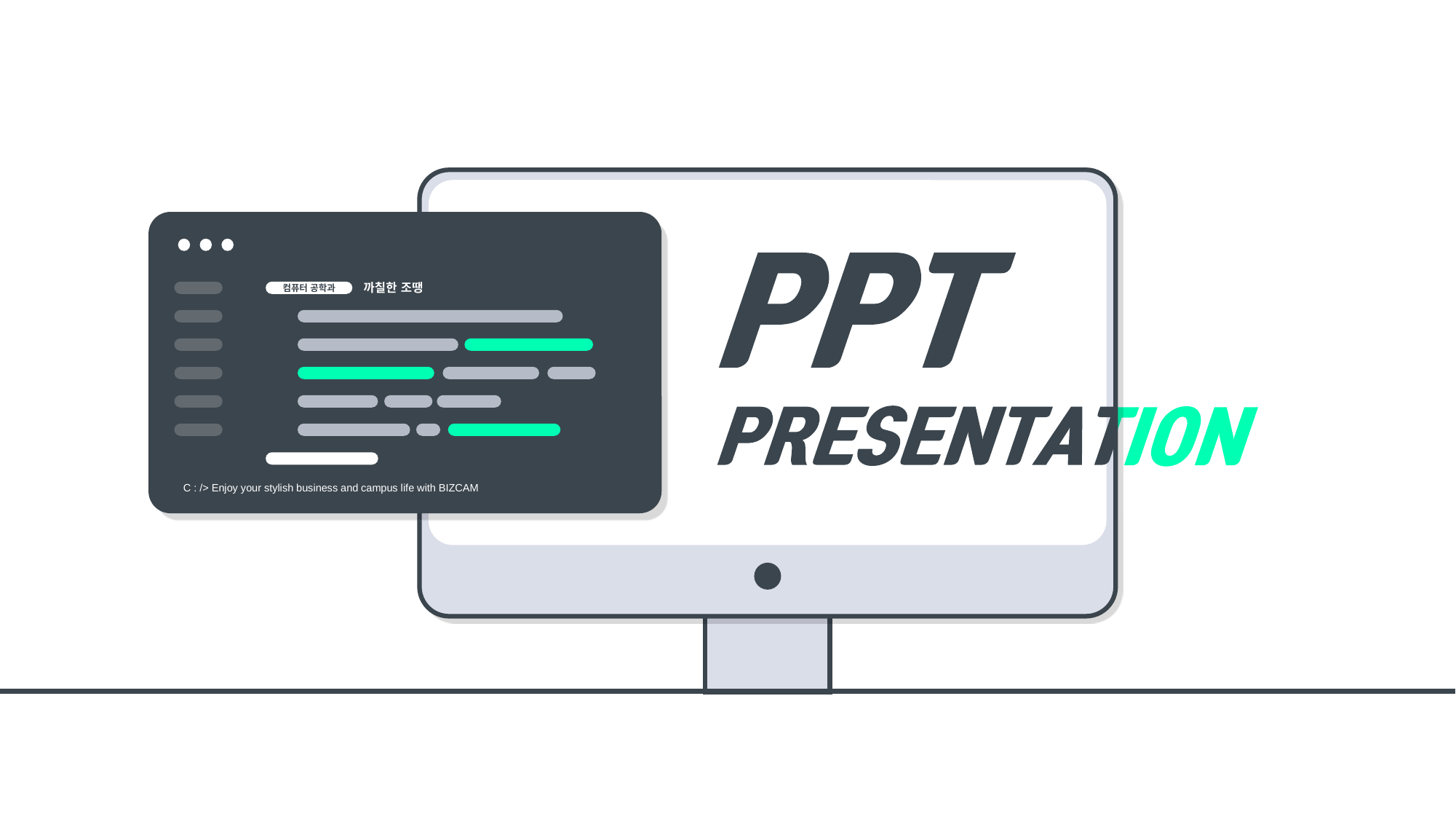

컴퓨터 공학과

까칠한 조땡

C : /> Enjoy your stylish business and campus life with BIZCAM